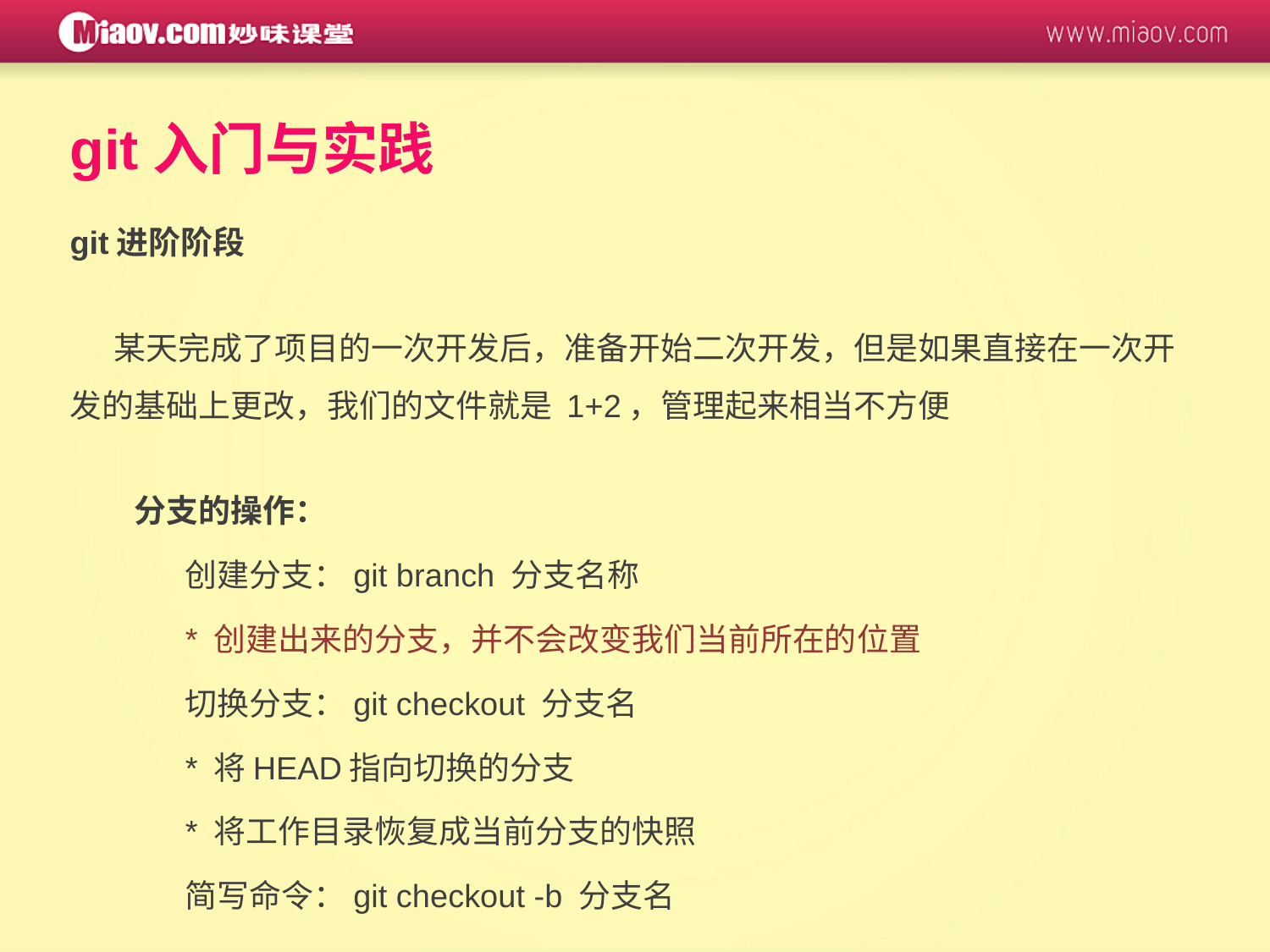

git入门与实践

git进阶阶段

     某天完成了项目的一次开发后，准备开始二次开发，但是如果直接在一次开发的基础上更改，我们的文件就是 1+2，管理起来相当不方便

分支的操作：
	创建分支：git branch 分支名称
	* 创建出来的分支，并不会改变我们当前所在的位置
	切换分支：git checkout 分支名
	* 将HEAD指向切换的分支
	* 将工作目录恢复成当前分支的快照
	简写命令：git checkout -b 分支名